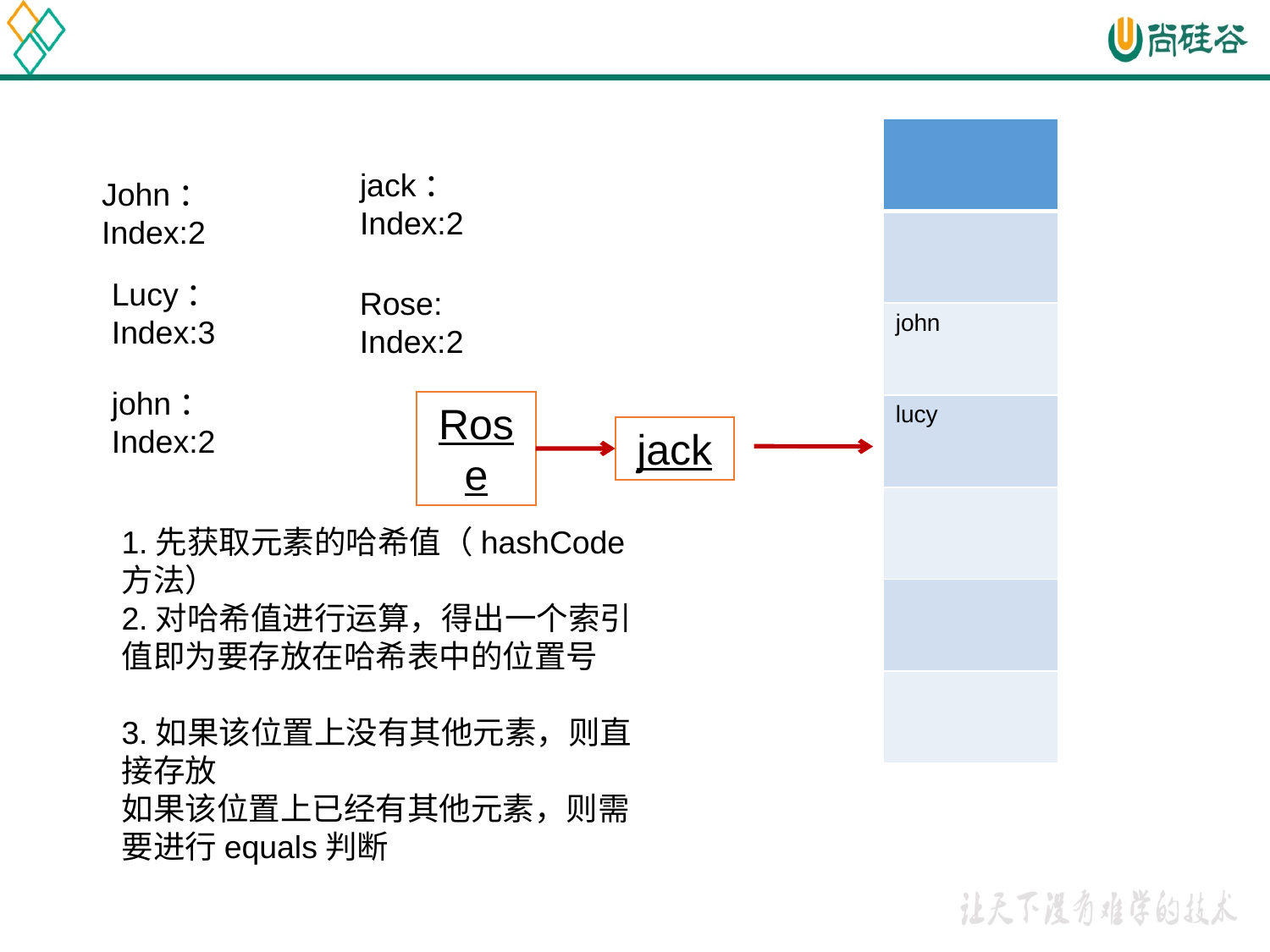

#
|  |
| --- |
|  |
| john |
| lucy |
|  |
|  |
|  |
jack：
Index:2
John：
Index:2
Lucy：
Index:3
Rose:
Index:2
john：
Index:2

Rose
jack
1.先获取元素的哈希值（hashCode方法）
2.对哈希值进行运算，得出一个索引值即为要存放在哈希表中的位置号

3.如果该位置上没有其他元素，则直接存放
如果该位置上已经有其他元素，则需要进行equals判断